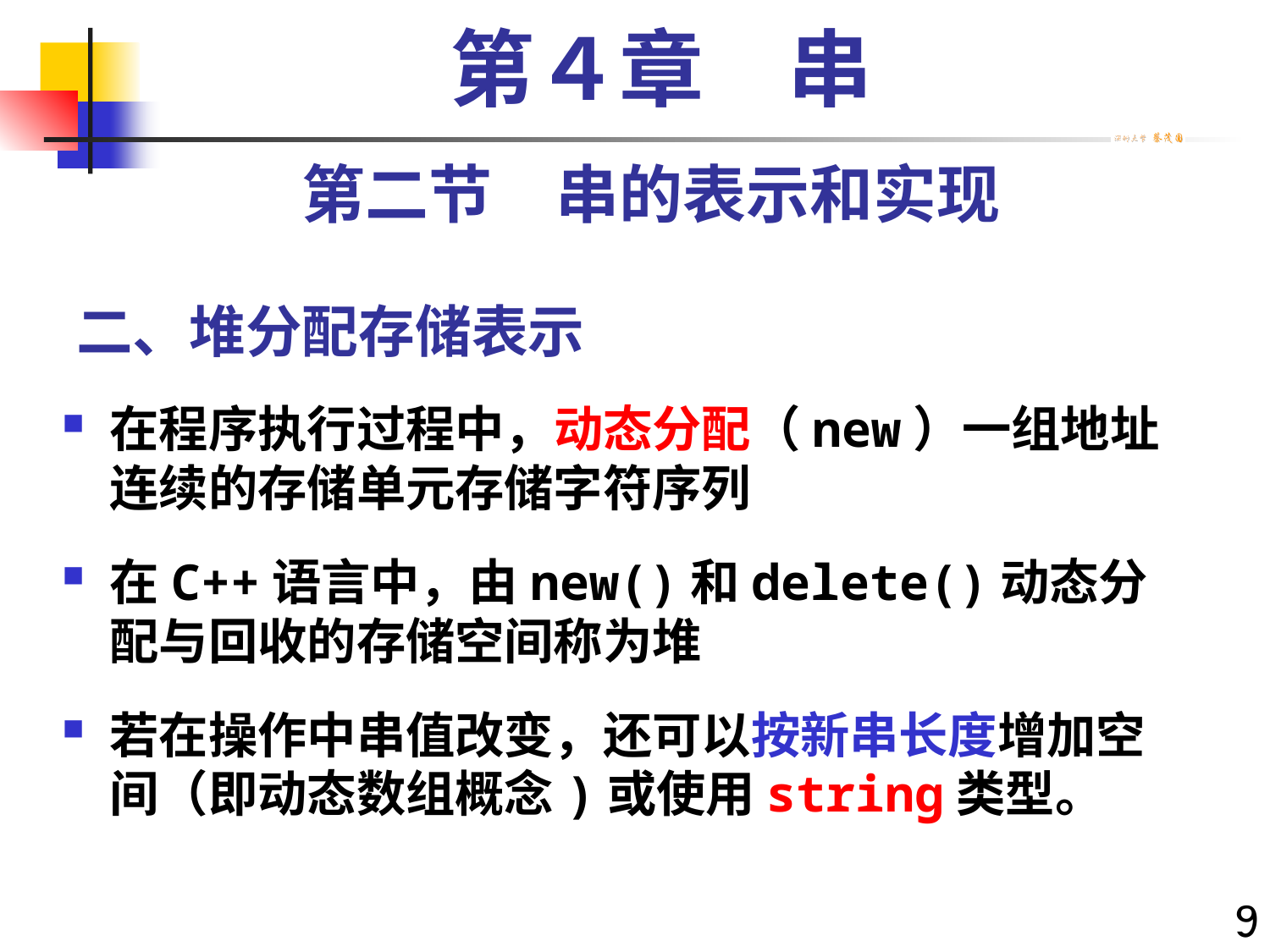

第４章　串
第二节　串的表示和实现
# 二、堆分配存储表示
在程序执行过程中，动态分配（new）一组地址连续的存储单元存储字符序列
在C++语言中，由new()和delete()动态分配与回收的存储空间称为堆
若在操作中串值改变，还可以按新串长度增加空间（即动态数组概念)或使用string类型。
9